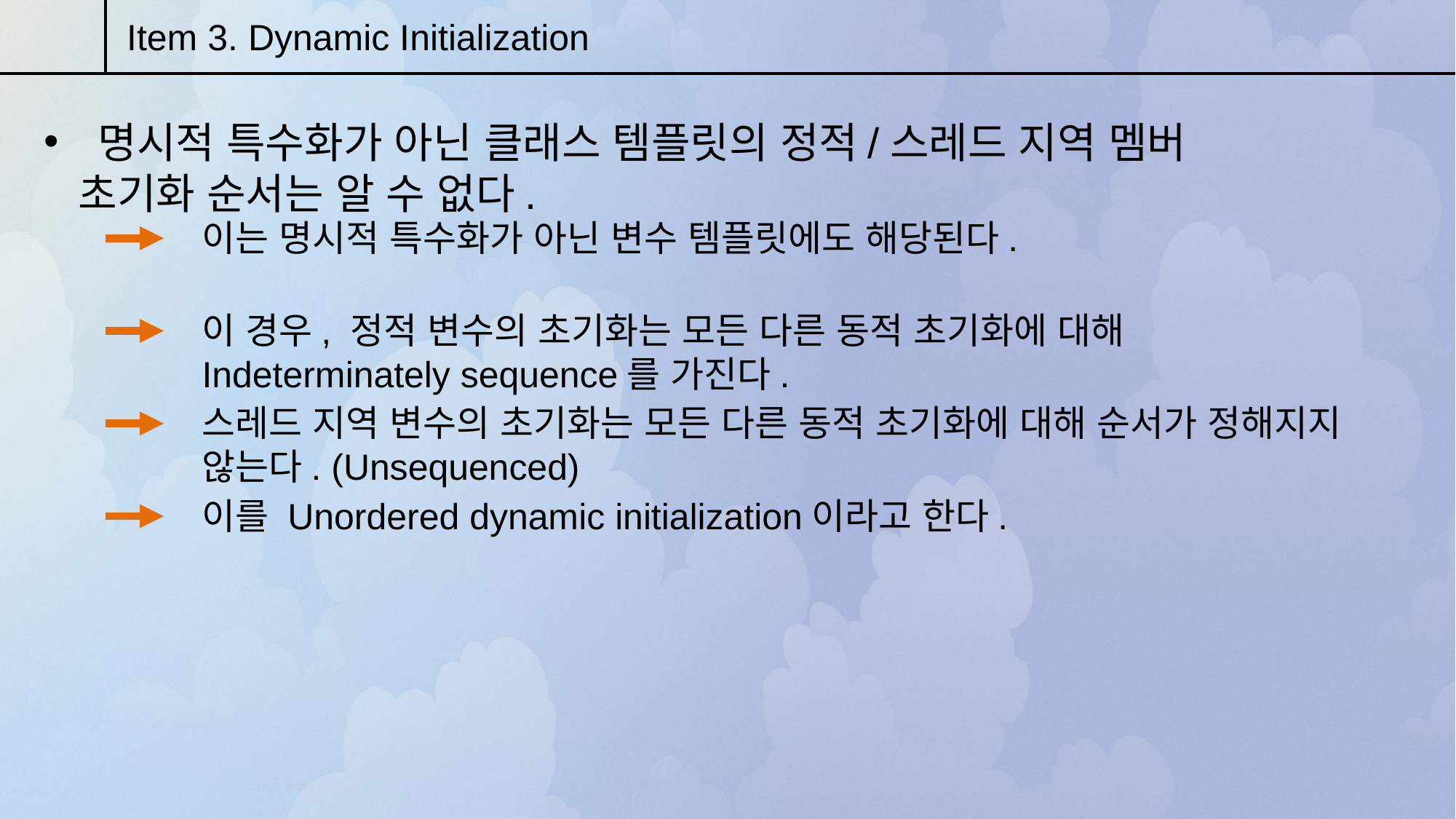

Item 3. Dynamic Initialization
 명시적 특수화가 아닌 클래스 템플릿의 정적/스레드 지역 멤버 초기화 순서는 알 수 없다.
이는 명시적 특수화가 아닌 변수 템플릿에도 해당된다.
이 경우, 정적 변수의 초기화는 모든 다른 동적 초기화에 대해 Indeterminately sequence를 가진다.
스레드 지역 변수의 초기화는 모든 다른 동적 초기화에 대해 순서가 정해지지 않는다. (Unsequenced)
이를 Unordered dynamic initialization이라고 한다.